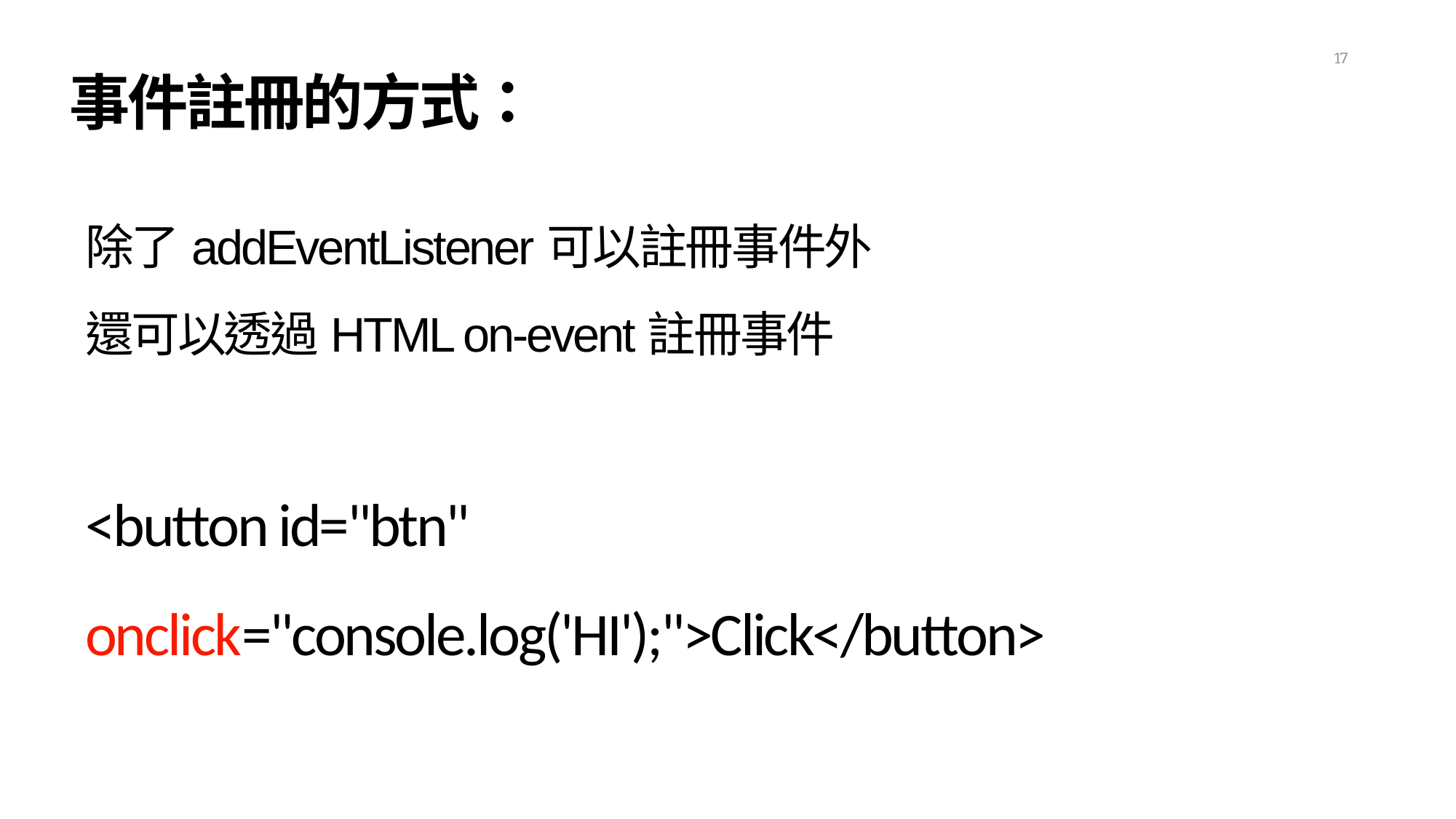

17
事件註冊的方式：

除了addEventListener可以註冊事件外
還可以透過HTML on-event註冊事件

<button id="btn"　onclick="console.log('HI');">Click</button>